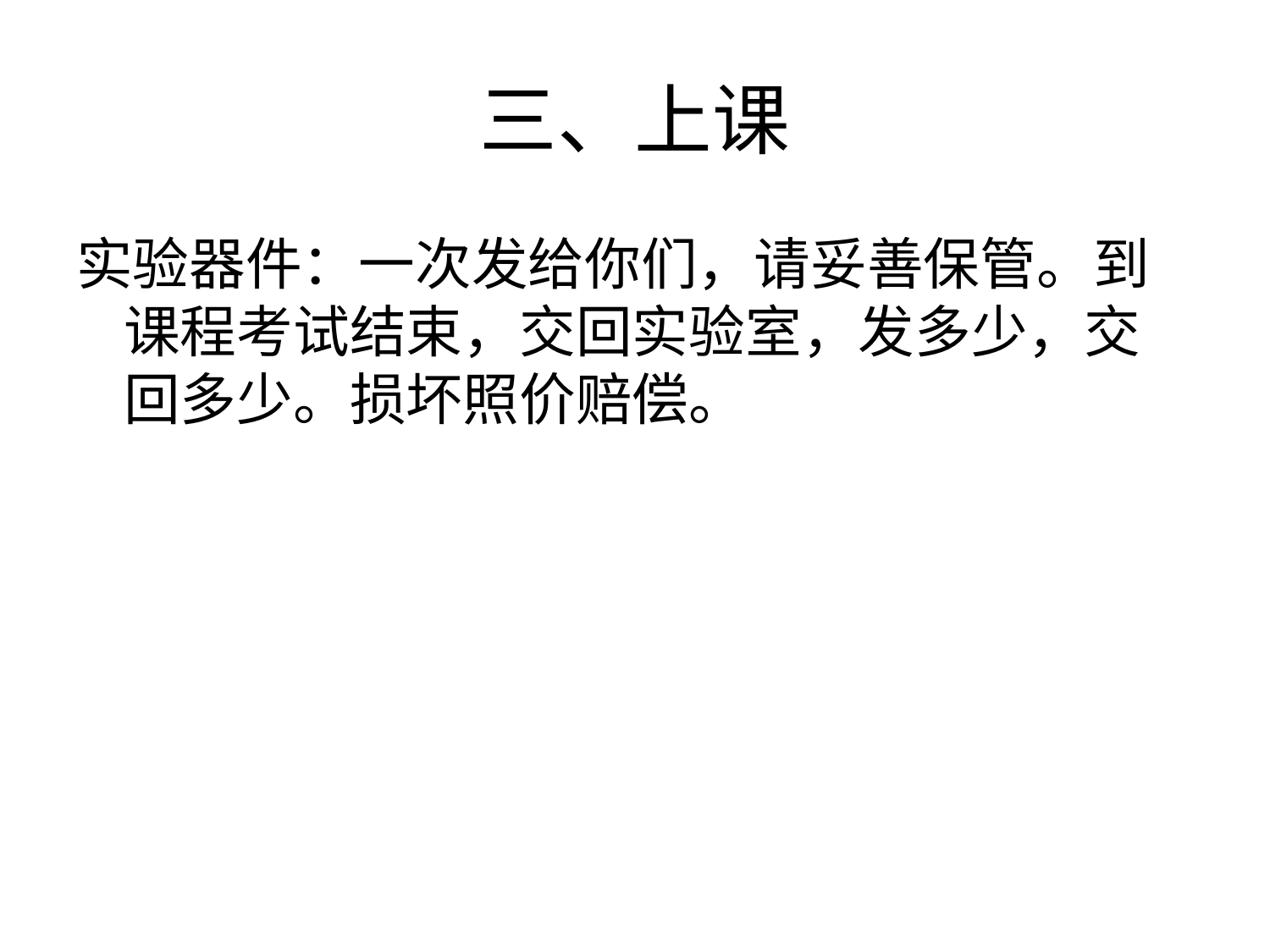

# 三、上课
实验器件：一次发给你们，请妥善保管。到课程考试结束，交回实验室，发多少，交回多少。损坏照价赔偿。